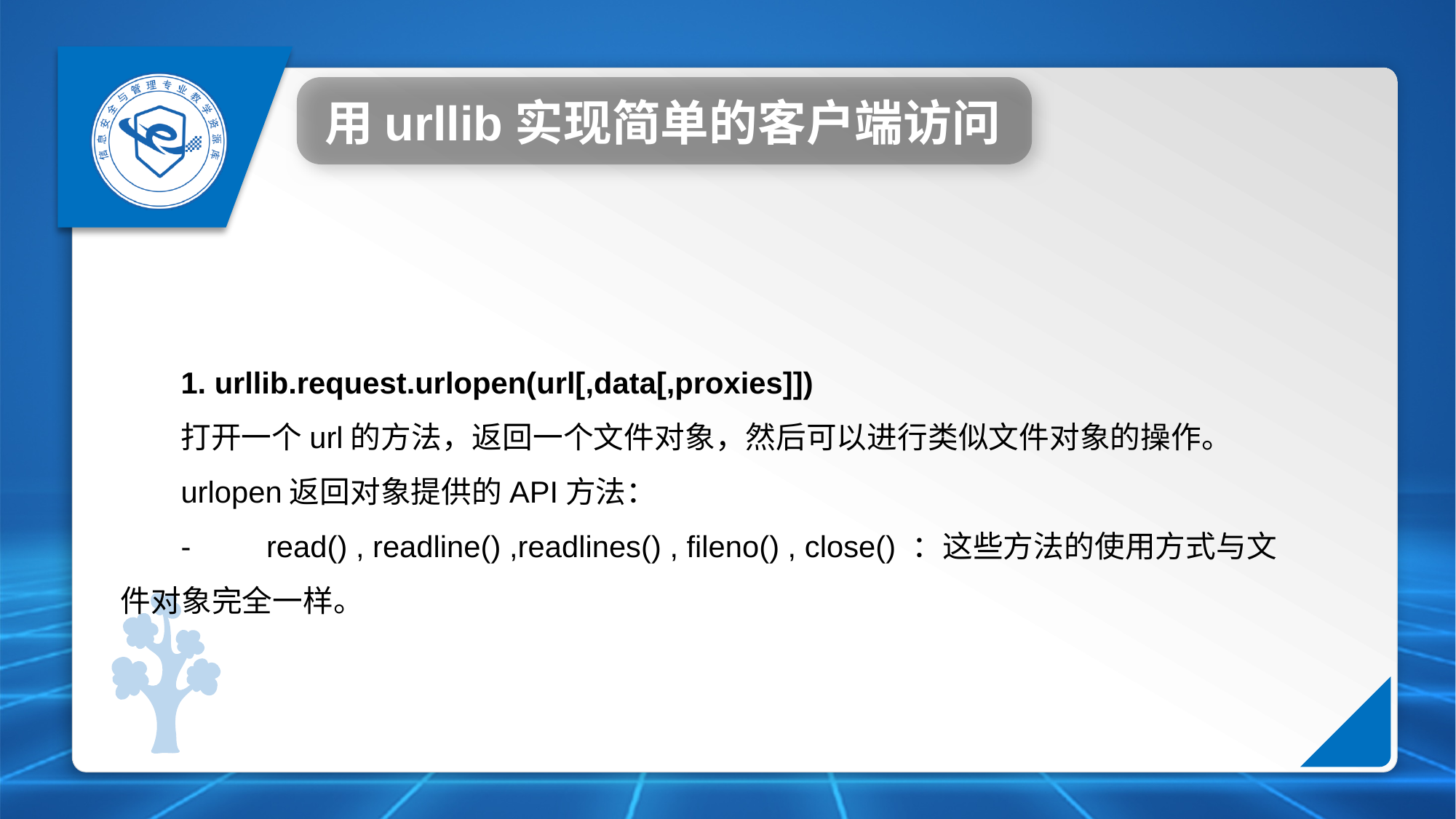

用urllib实现简单的客户端访问
1. urllib.request.urlopen(url[,data[,proxies]])
打开一个url的方法，返回一个文件对象，然后可以进行类似文件对象的操作。
urlopen返回对象提供的API方法：
-         read() , readline() ,readlines() , fileno() , close() ：这些方法的使用方式与文件对象完全一样。